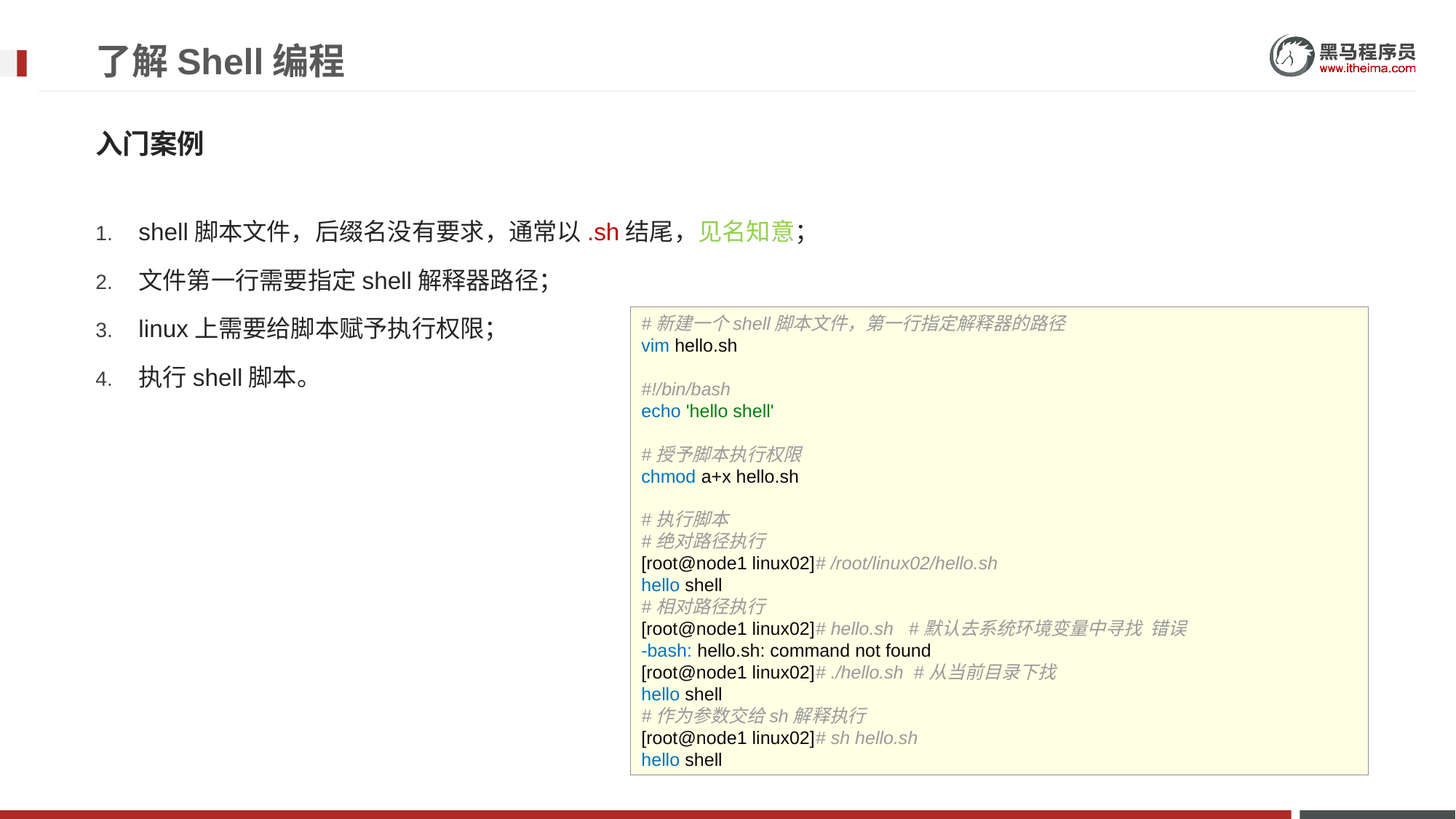

# 了解Shell编程
入门案例
shell脚本文件，后缀名没有要求，通常以.sh结尾，见名知意；
文件第一行需要指定shell解释器路径；
linux上需要给脚本赋予执行权限；
执行shell脚本。
#新建一个shell脚本文件，第一行指定解释器的路径
vim hello.sh
#!/bin/bash
echo 'hello shell'
#授予脚本执行权限
chmod a+x hello.sh
#执行脚本
#绝对路径执行
[root@node1 linux02]# /root/linux02/hello.sh
hello shell
#相对路径执行
[root@node1 linux02]# hello.sh   #默认去系统环境变量中寻找  错误
-bash: hello.sh: command not found
[root@node1 linux02]# ./hello.sh  #从当前目录下找
hello shell
#作为参数交给sh解释执行
[root@node1 linux02]# sh hello.sh
hello shell